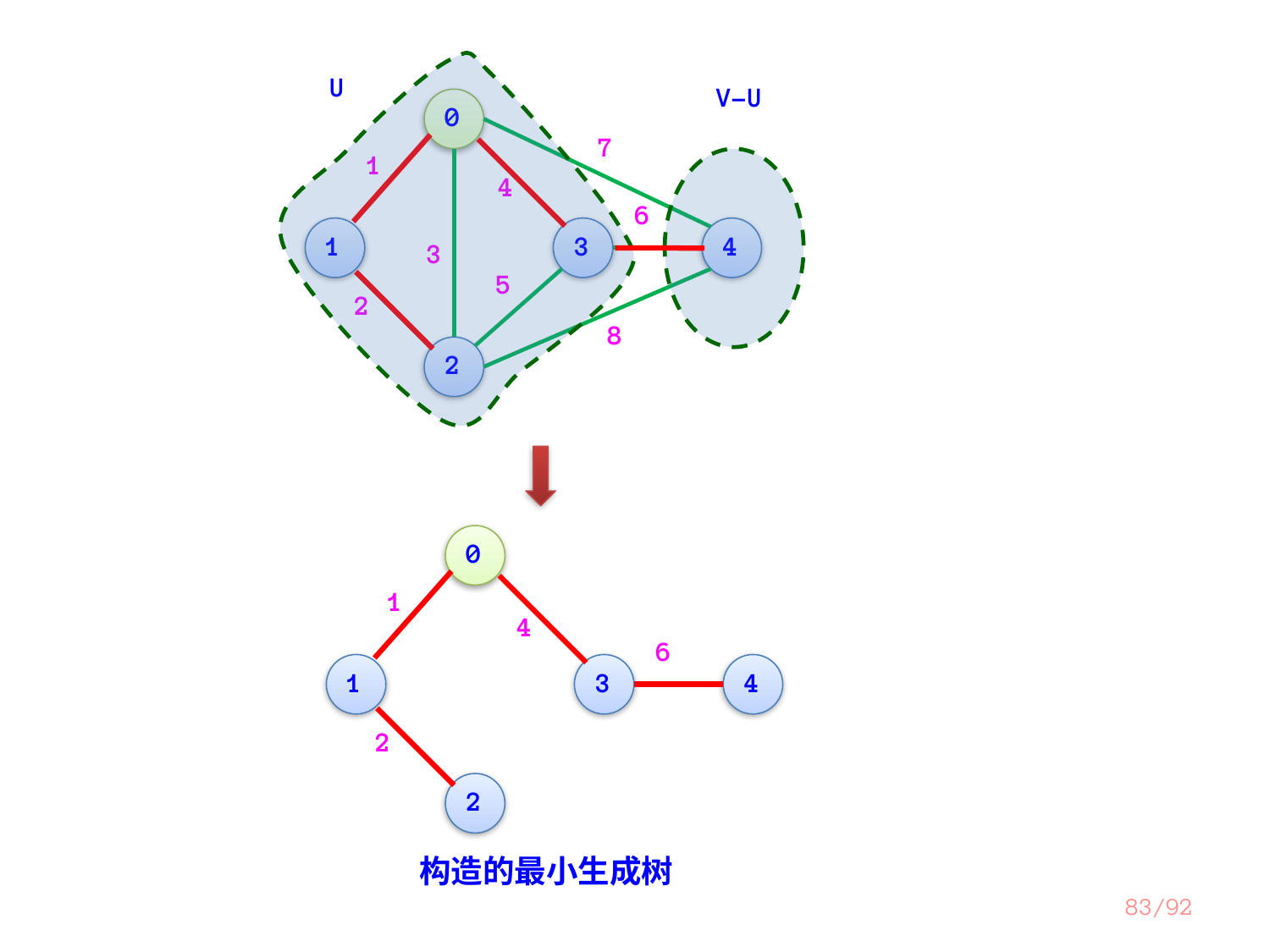

U
V-U

0
7
1
4
6
1
3
4
3
5
2
8
2

0
1
4
6
1
3
4
2
2
构造的最小生成树
83/92